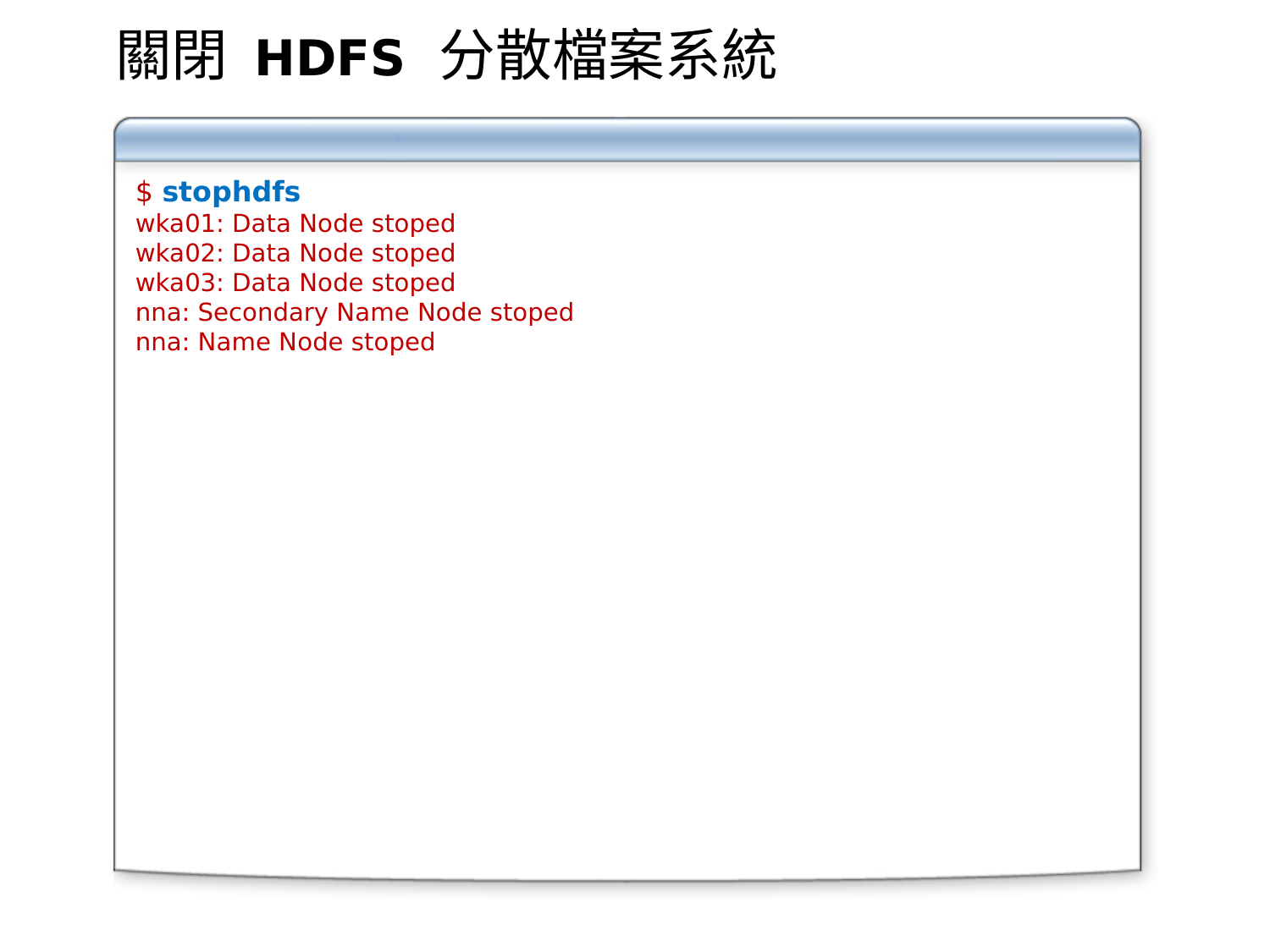

關閉 HDFS 分散檔案系統
$ stophdfs
wka01: Data Node stoped
wka02: Data Node stoped
wka03: Data Node stoped
nna: Secondary Name Node stoped
nna: Name Node stoped